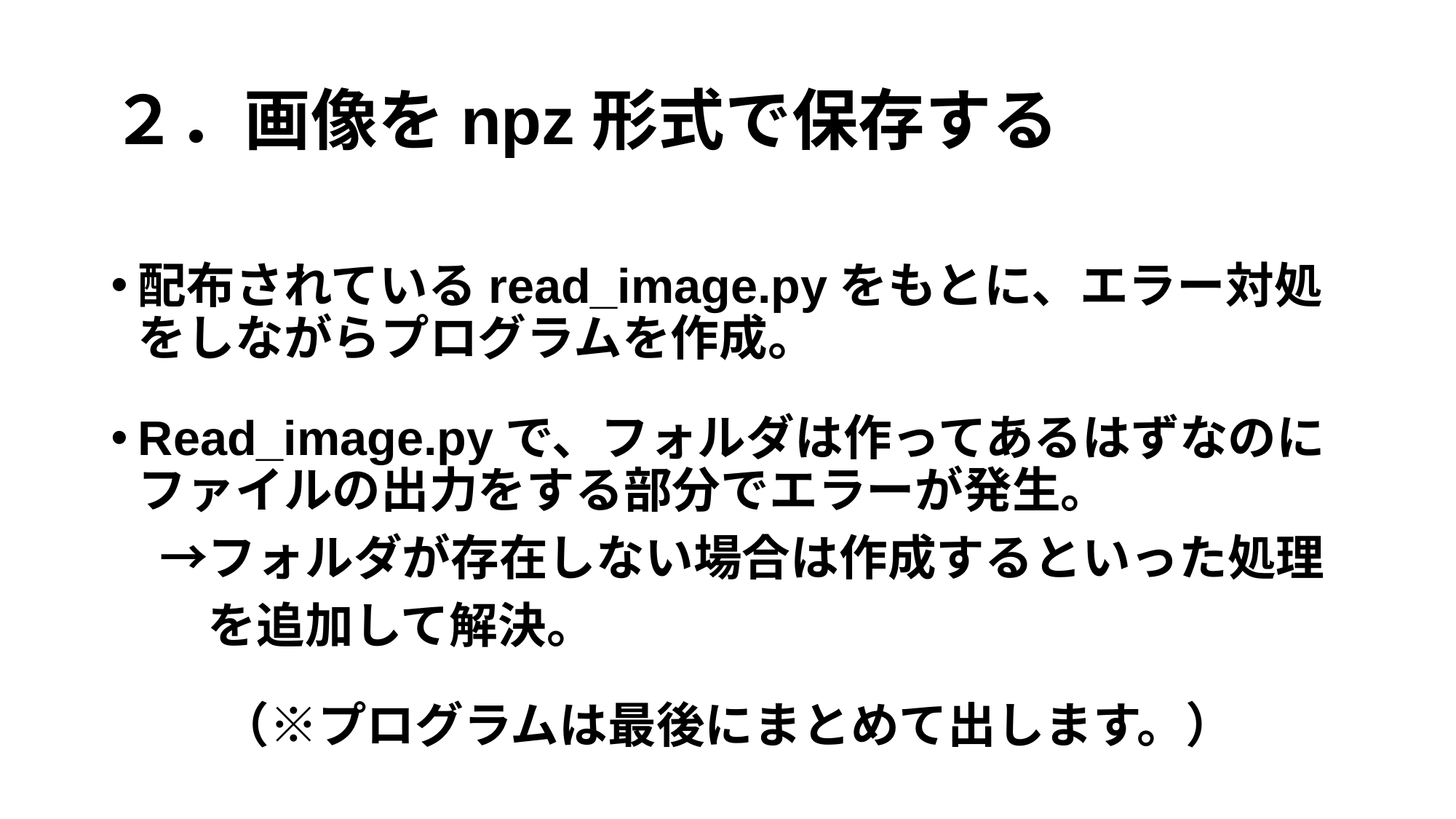

# ２．画像をnpz形式で保存する
配布されているread_image.pyをもとに、エラー対処をしながらプログラムを作成。

Read_image.pyで、フォルダは作ってあるはずなのにファイルの出力をする部分でエラーが発生。
　→フォルダが存在しない場合は作成するといった処理
　　を追加して解決。

（※プログラムは最後にまとめて出します。）